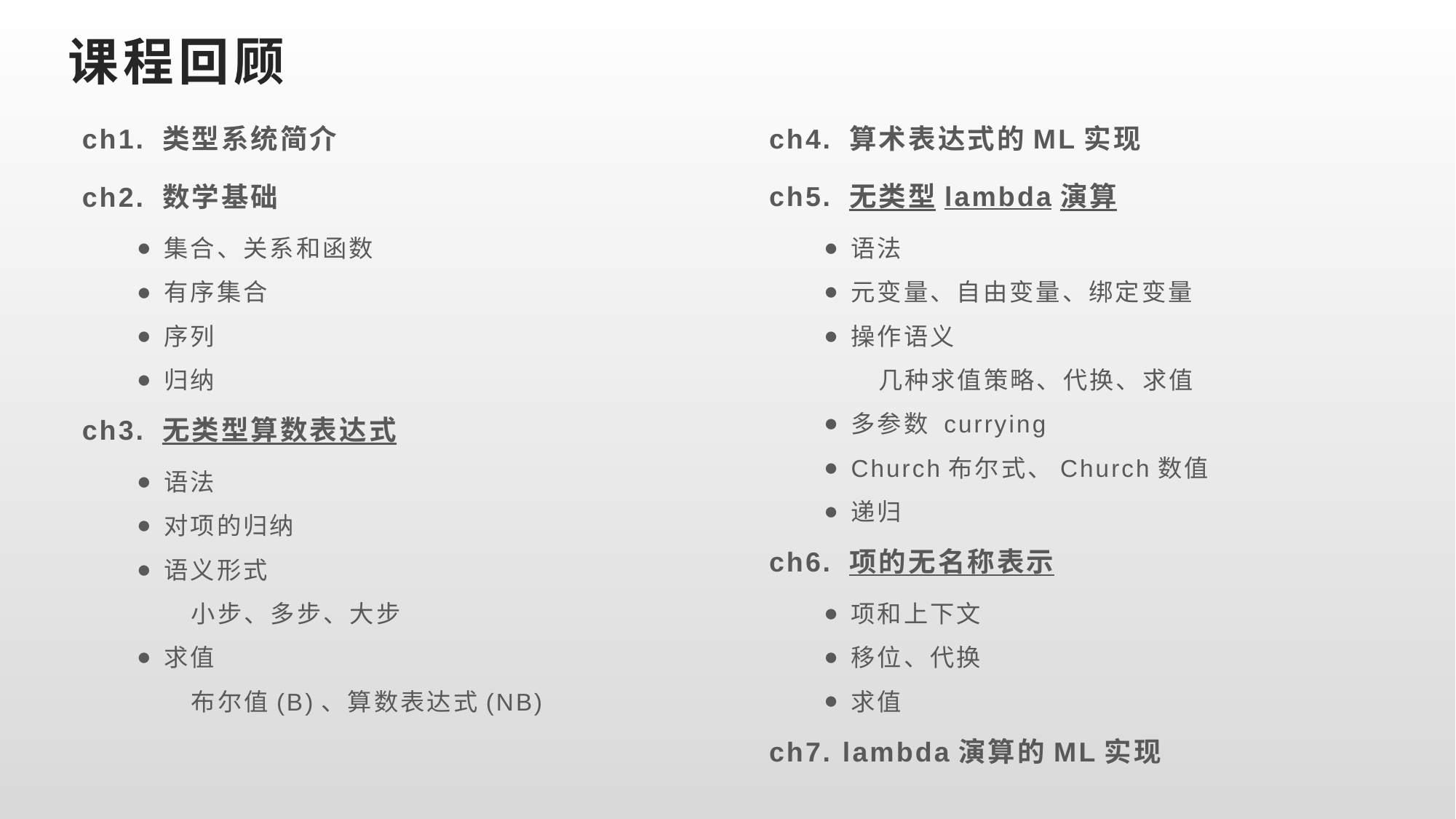

# 课程回顾
ch4. 算术表达式的ML实现
ch5. 无类型lambda演算
语法
元变量、自由变量、绑定变量
操作语义
几种求值策略、代换、求值
多参数 currying
Church布尔式、Church数值
递归
ch6. 项的无名称表示
项和上下文
移位、代换
求值
ch7. lambda演算的ML实现

ch1. 类型系统简介
ch2. 数学基础
集合、关系和函数
有序集合
序列
归纳
ch3. 无类型算数表达式
语法
对项的归纳
语义形式
小步、多步、大步
求值
布尔值(B)、算数表达式(NB)